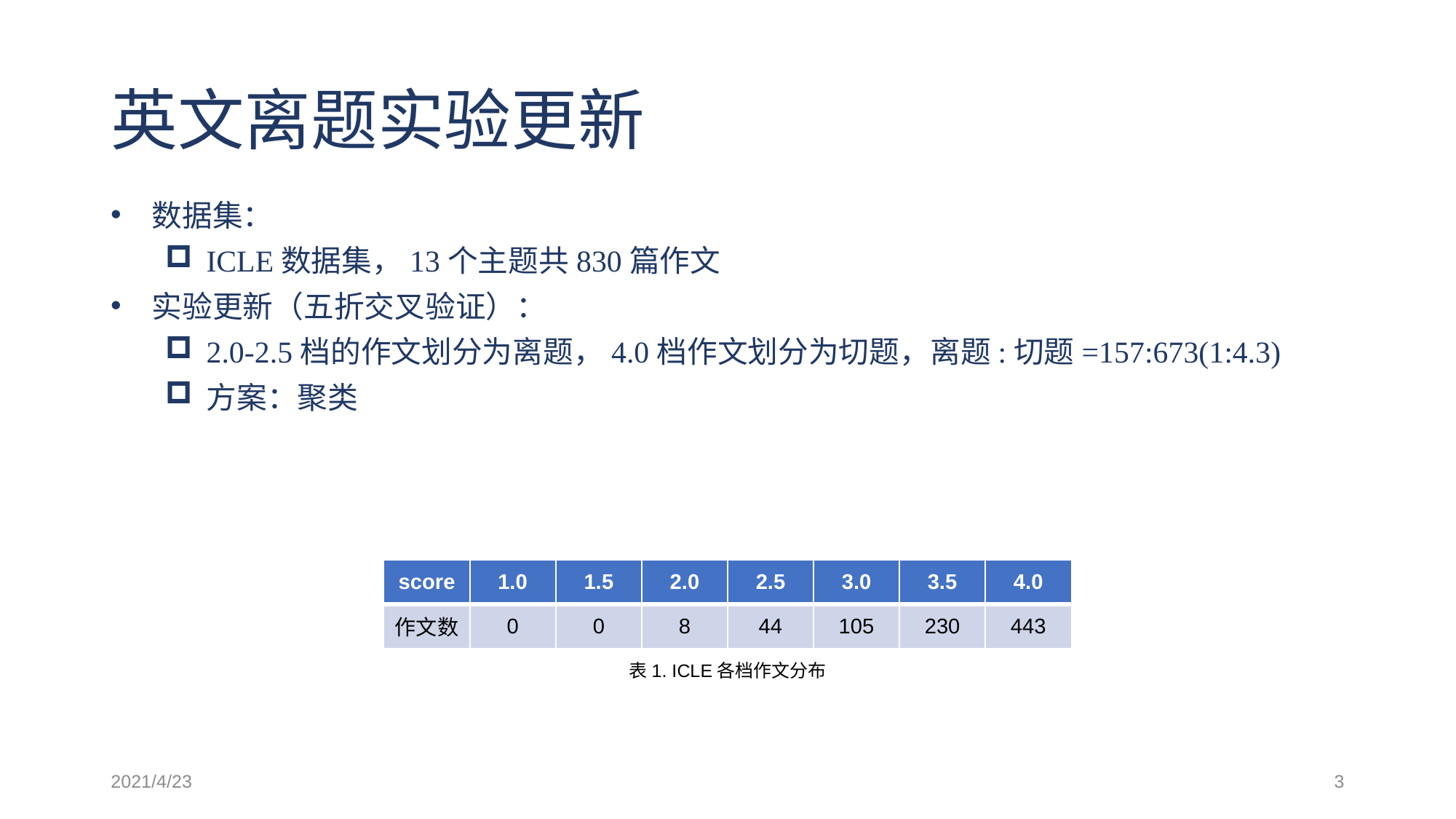

# 英文离题实验更新
数据集：
ICLE数据集，13个主题共830篇作文
实验更新（五折交叉验证）：
2.0-2.5档的作文划分为离题，4.0档作文划分为切题，离题:切题=157:673(1:4.3)
方案：聚类
| score | 1.0 | 1.5 | 2.0 | 2.5 | 3.0 | 3.5 | 4.0 |
| --- | --- | --- | --- | --- | --- | --- | --- |
| 作文数 | 0 | 0 | 8 | 44 | 105 | 230 | 443 |
表1. ICLE各档作文分布
2021/4/23
3